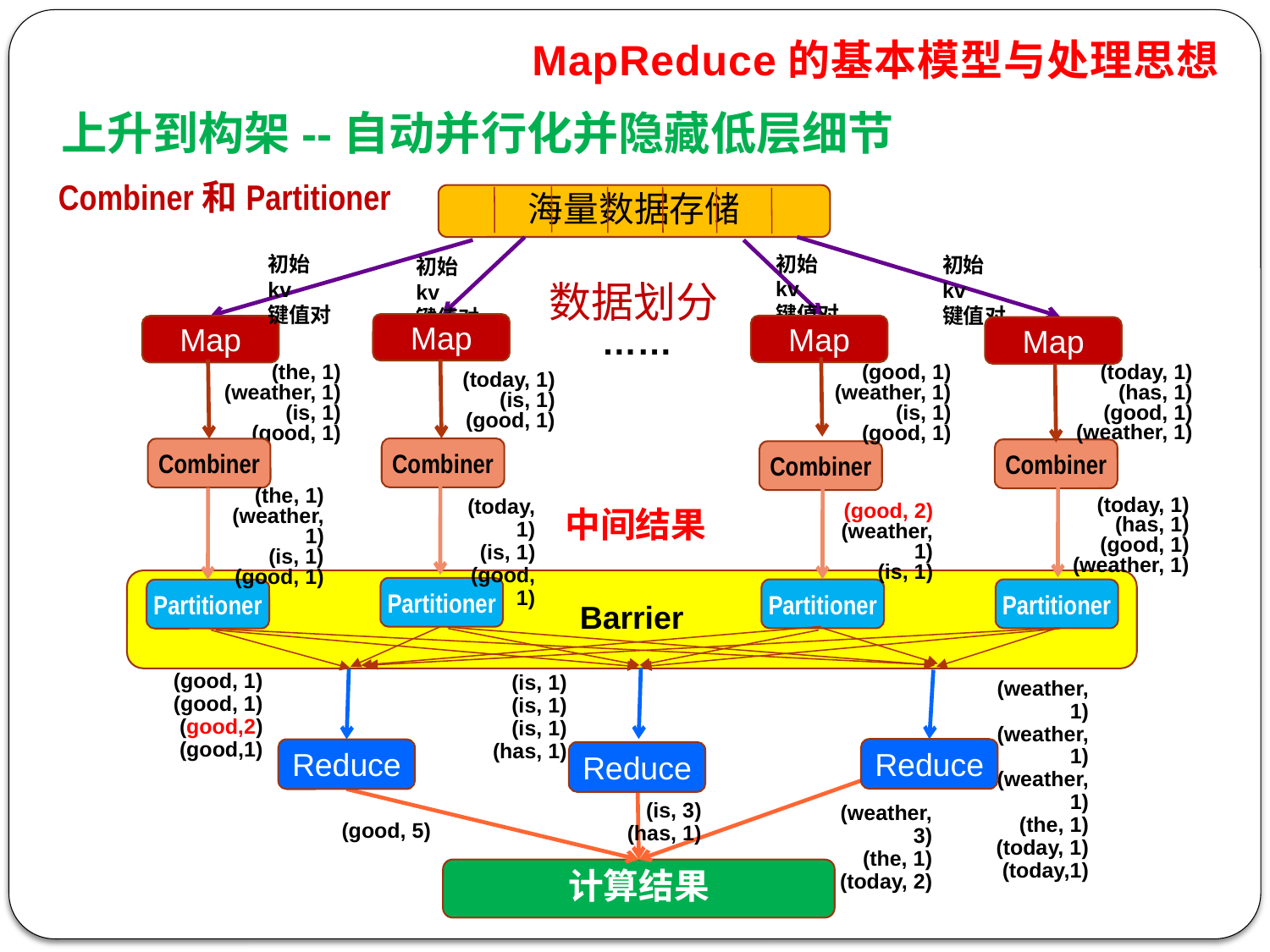

MapReduce的基本模型与处理思想
上升到构架--自动并行化并隐藏低层细节
Combiner和Partitioner
海量数据存储
初始kv
键值对
初始kv
键值对
初始kv
键值对
初始kv
键值对
数据划分
……
Map
Map
Map
Map
(today, 1)
(has, 1)
(good, 1)
(weather, 1)
(good, 1)
(weather, 1)
(is, 1)
(good, 1)
(the, 1)
(weather, 1)
(is, 1)
(good, 1)
(today, 1)
(is, 1)
(good, 1)
Combiner
Combiner
Combiner
Combiner
(the, 1)
(weather, 1)
(is, 1)
(good, 1)
(today, 1)
(has, 1)
(good, 1)
(weather, 1)
(today, 1)
(is, 1)
(good, 1)
(good, 2)
(weather, 1)
(is, 1)
中间结果
Barrier
Partitioner
Partitioner
Partitioner
Partitioner
(good, 1)
(good, 1)
(good,2)
(good,1)
(is, 1)
(is, 1)
(is, 1)
(has, 1)
(weather, 1)
(weather, 1)
(weather, 1)
(the, 1) (today, 1)
(today,1)

Reduce
Reduce
Reduce
(is, 3)
(has, 1)
(weather, 3)
(the, 1) (today, 2)
(good, 5)
计算结果